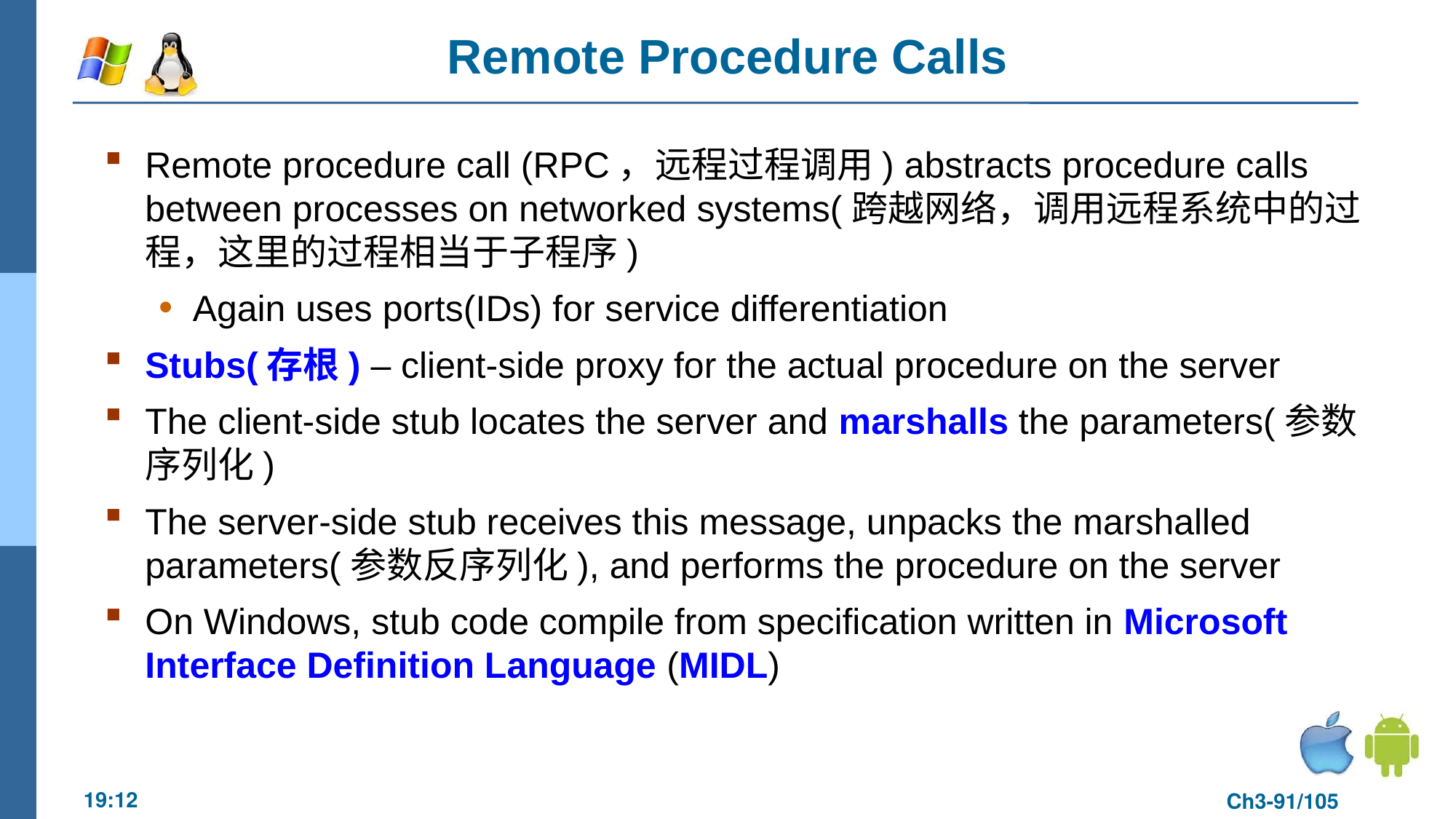

# Remote Procedure Calls
Remote procedure call (RPC，远程过程调用) abstracts procedure calls between processes on networked systems(跨越网络，调用远程系统中的过程，这里的过程相当于子程序)
Again uses ports(IDs) for service differentiation
Stubs(存根) – client-side proxy for the actual procedure on the server
The client-side stub locates the server and marshalls the parameters(参数序列化)
The server-side stub receives this message, unpacks the marshalled parameters(参数反序列化), and performs the procedure on the server
On Windows, stub code compile from specification written in Microsoft Interface Definition Language (MIDL)